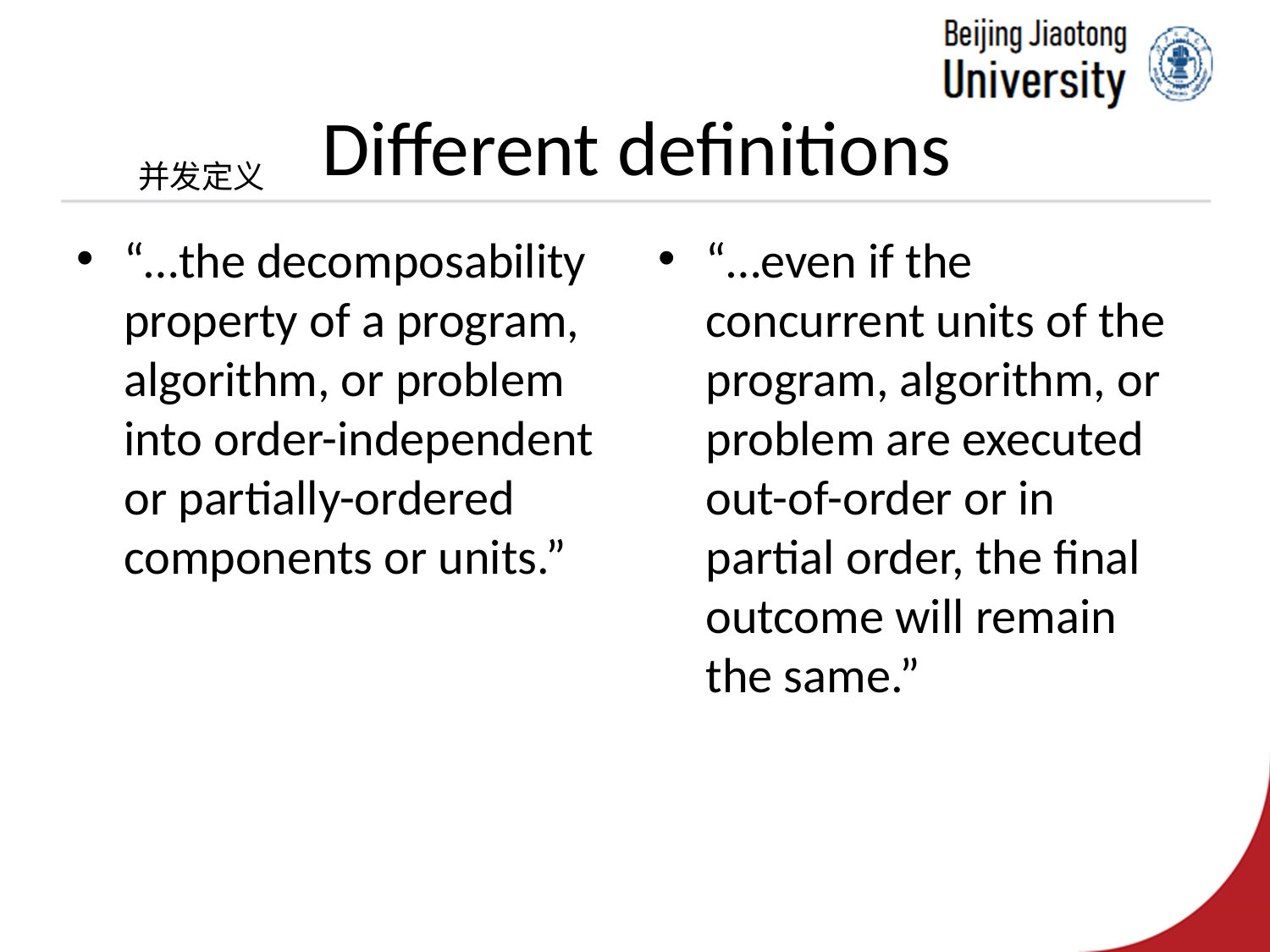

# Different definitions
并发定义
“…the decomposability property of a program, algorithm, or problem into order-independent or partially-ordered components or units.”
“…even if the concurrent units of the program, algorithm, or problem are executed out-of-order or in partial order, the final outcome will remain the same.”